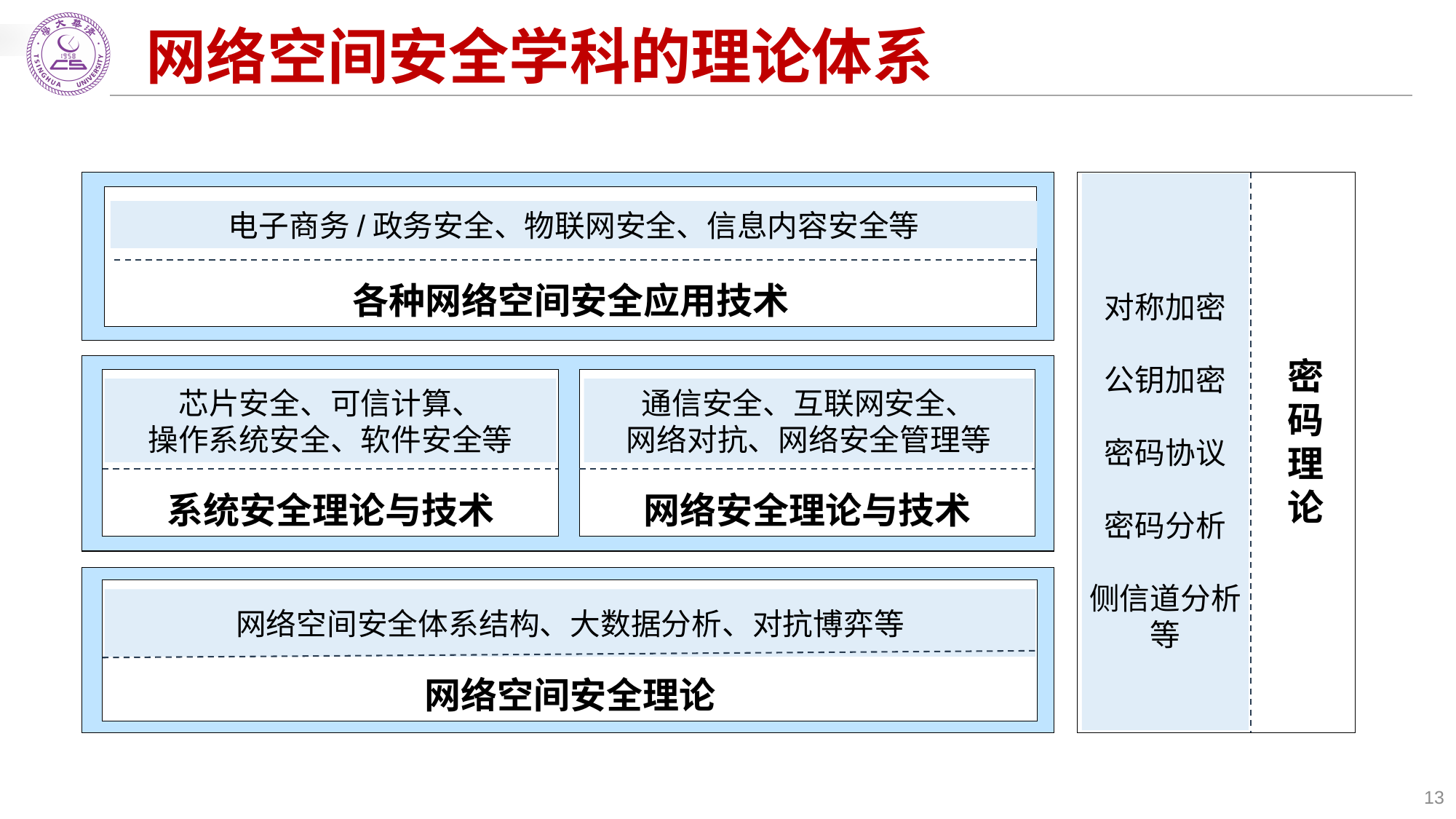

# 网络空间安全学科的理论体系

对称加密

公钥加密

密码协议

密码分析

侧信道分析等

各种网络空间安全应用技术
电子商务/政务安全、物联网安全、信息内容安全等
密码理论

系统安全理论与技术
网络安全理论与技术
芯片安全、可信计算、
操作系统安全、软件安全等
通信安全、互联网安全、
网络对抗、网络安全管理等

网络空间安全理论
网络空间安全体系结构、大数据分析、对抗博弈等
13